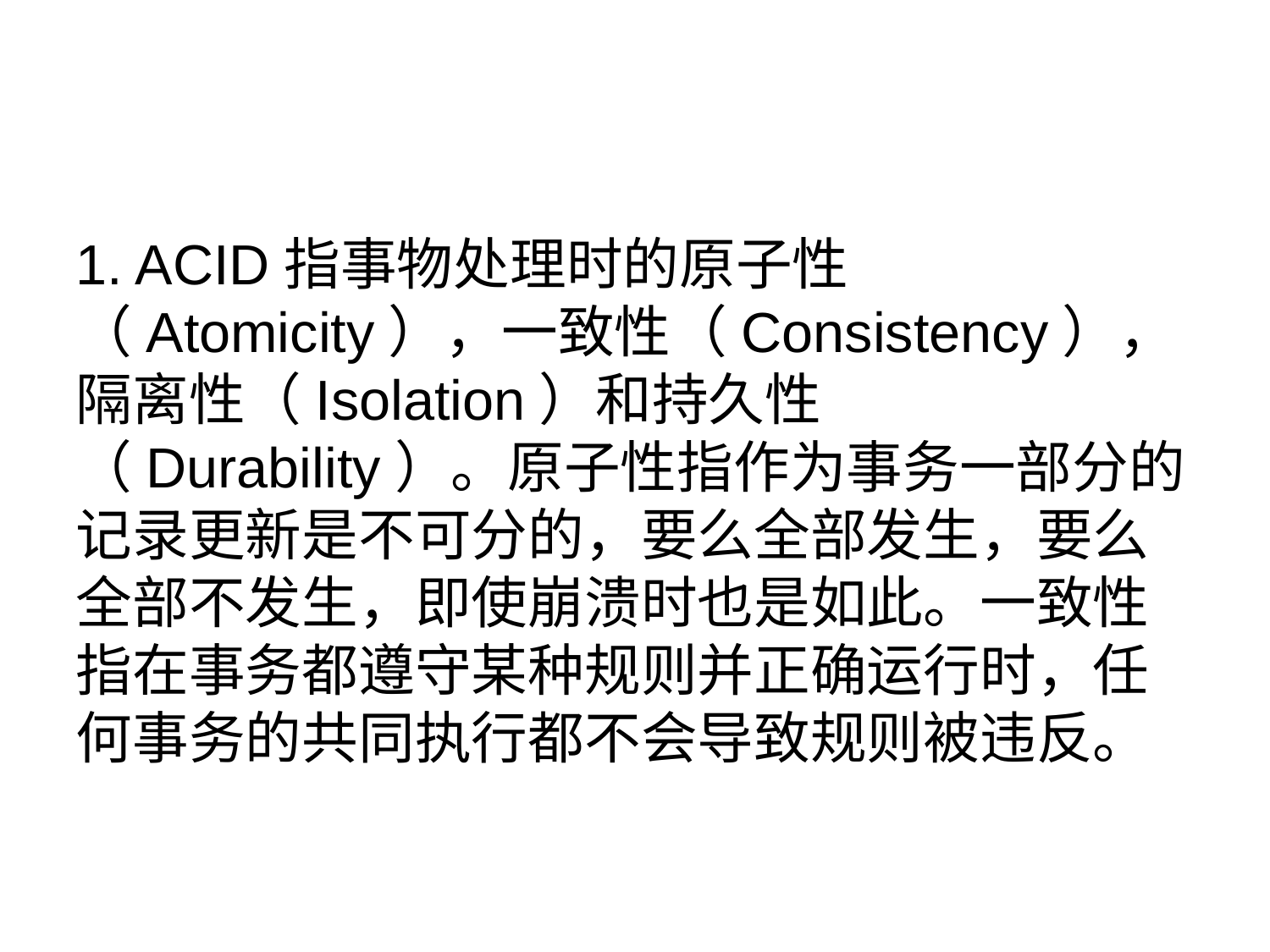

#
1. ACID指事物处理时的原子性（Atomicity），一致性（Consistency），隔离性（Isolation）和持久性（Durability）。原子性指作为事务一部分的记录更新是不可分的，要么全部发生，要么全部不发生，即使崩溃时也是如此。一致性指在事务都遵守某种规则并正确运行时，任何事务的共同执行都不会导致规则被违反。